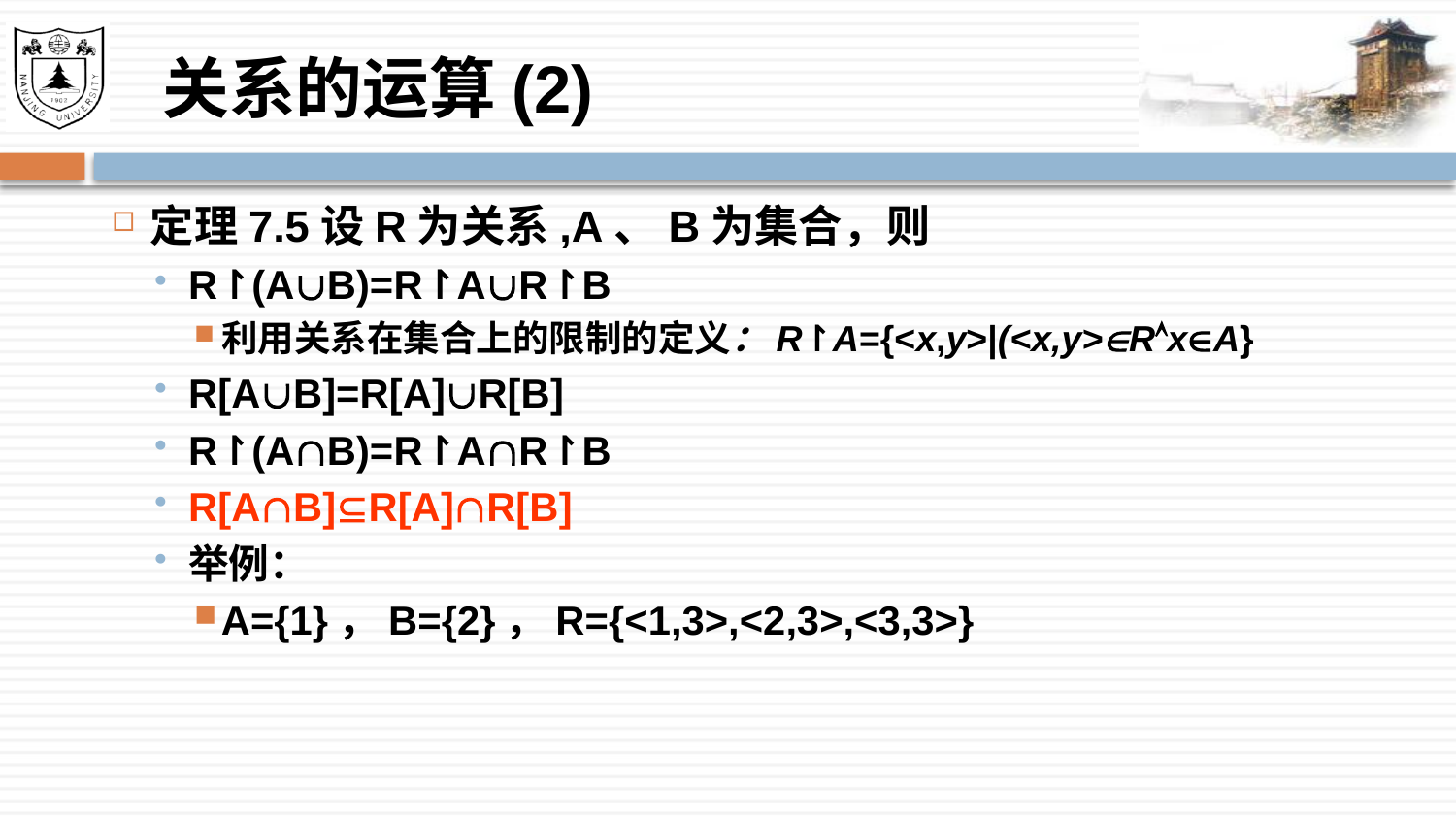

# 关系的运算(2)
定理7.5设R为关系,A、B为集合，则
R↾(A∪B)=R↾A∪R↾B
利用关系在集合上的限制的定义：R↾A={<x,y>|(<x,y>∈R∧x∈A}
R[A∪B]=R[A]∪R[B]
R↾(A∩B)=R↾A∩R↾B
R[A∩B]⊆R[A]∩R[B]
举例：
A={1}，B={2}，R={<1,3>,<2,3>,<3,3>}